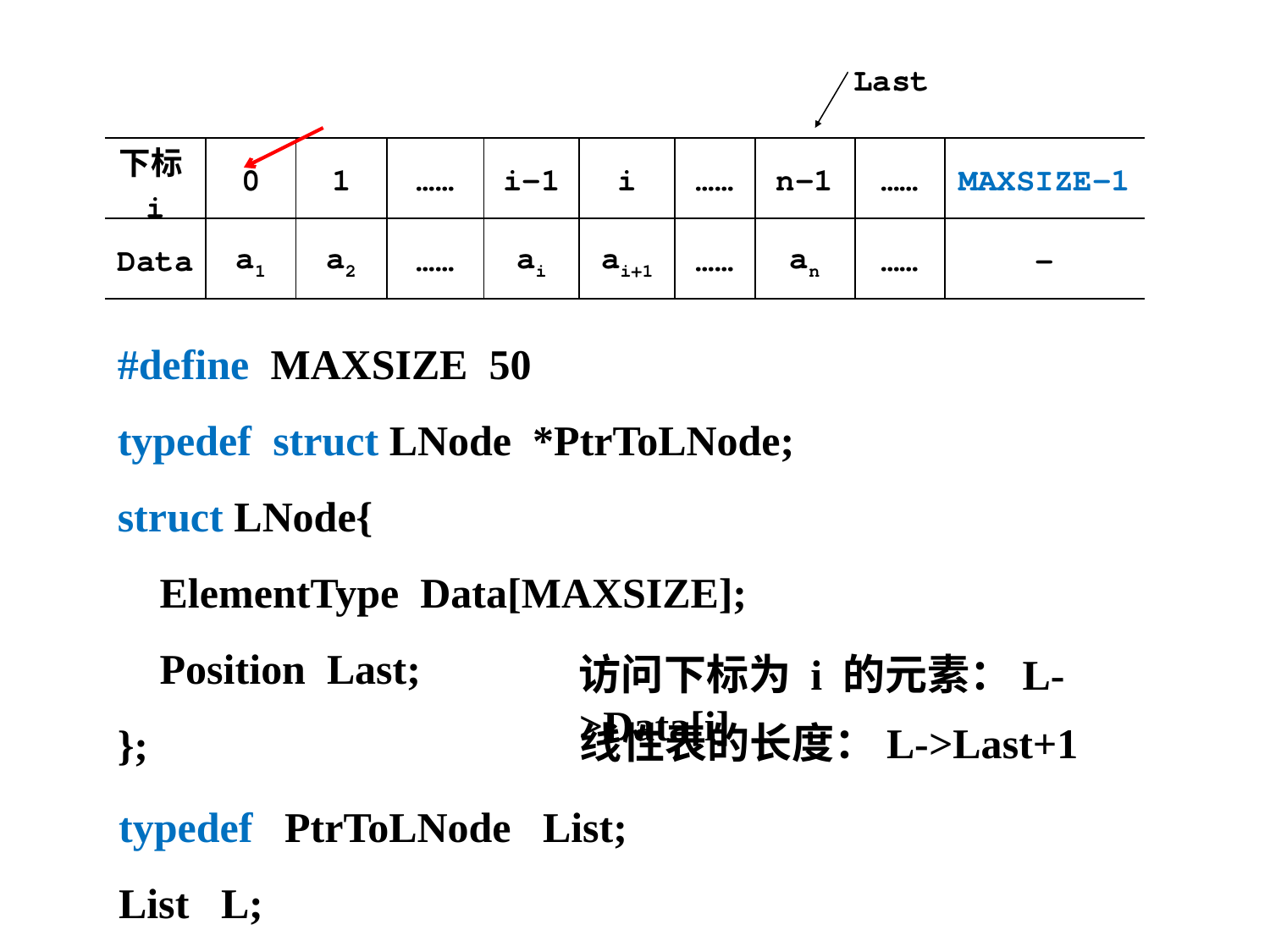

Last

| 下标i | 0 | 1 | …… | i-1 | i | …… | n-1 | …… | MAXSIZE-1 |
| --- | --- | --- | --- | --- | --- | --- | --- | --- | --- |
| Data | a1 | a2 | …… | ai | ai+1 | …… | an | …… | - |
#define  MAXSIZE  50
typedef  struct LNode  *PtrToLNode;
struct LNode{
    ElementType  Data[MAXSIZE];
    Position  Last;
};
访问下标为 i 的元素：L->Data[i]
线性表的长度：L->Last+1
typedef   PtrToLNode   List;
List   L;